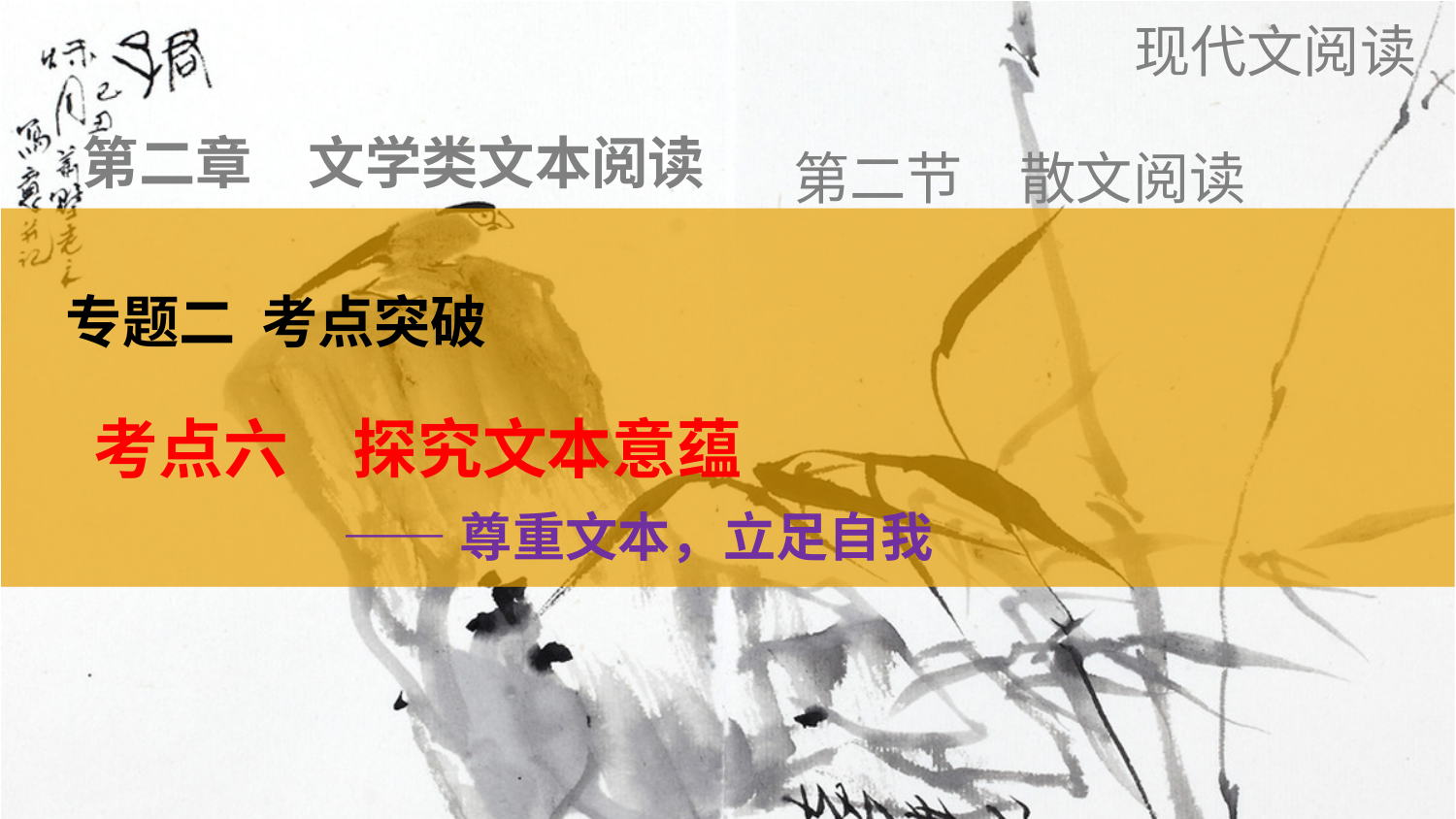

现代文阅读
第二章　文学类文本阅读
第二节　散文阅读
专题二  考点突破
考点六　探究文本意蕴
                                     ——尊重文本，立足自我